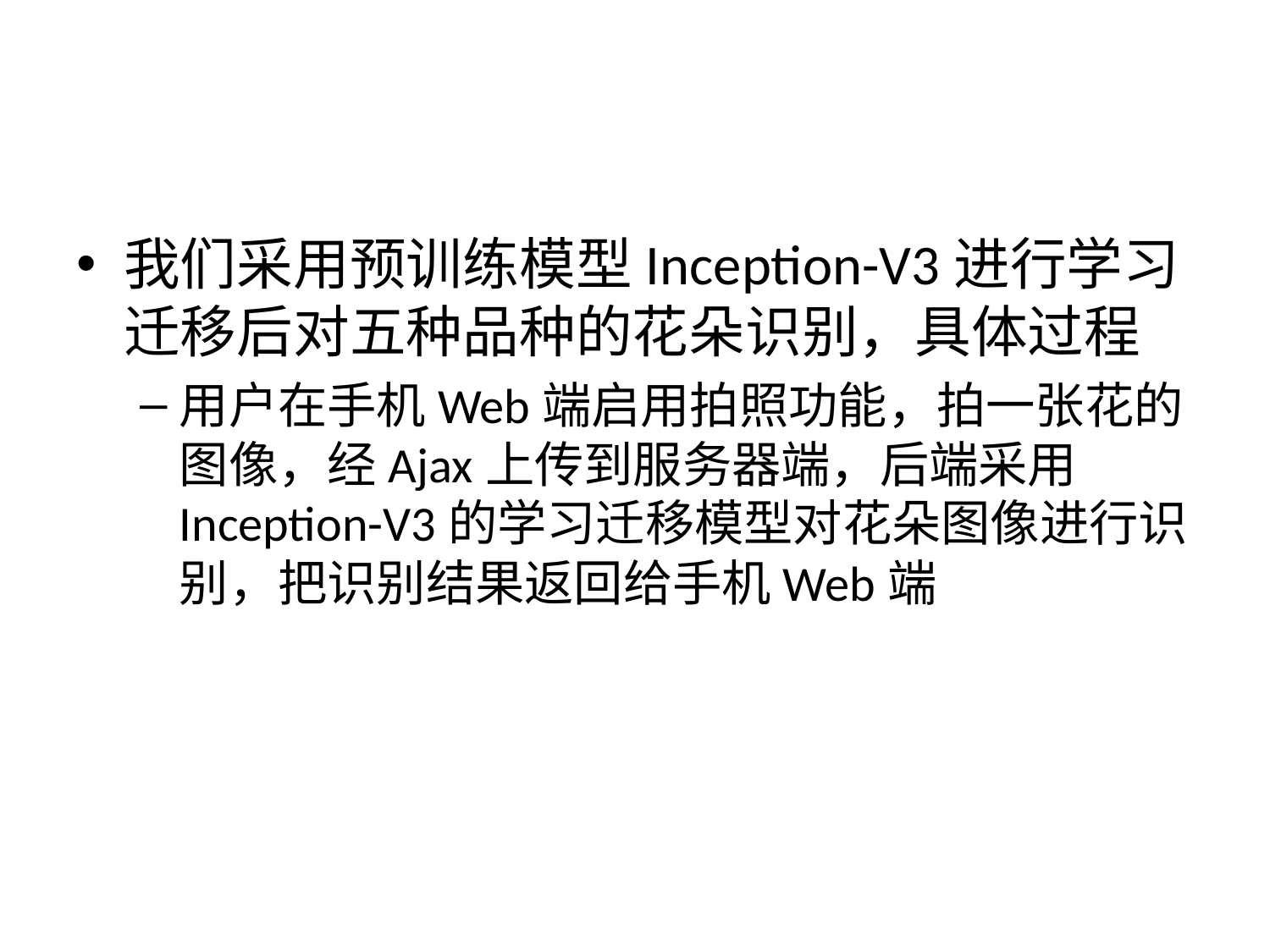

#
我们采用预训练模型Inception-V3进行学习迁移后对五种品种的花朵识别，具体过程
用户在手机Web端启用拍照功能，拍一张花的图像，经Ajax上传到服务器端，后端采用Inception-V3的学习迁移模型对花朵图像进行识别，把识别结果返回给手机Web端